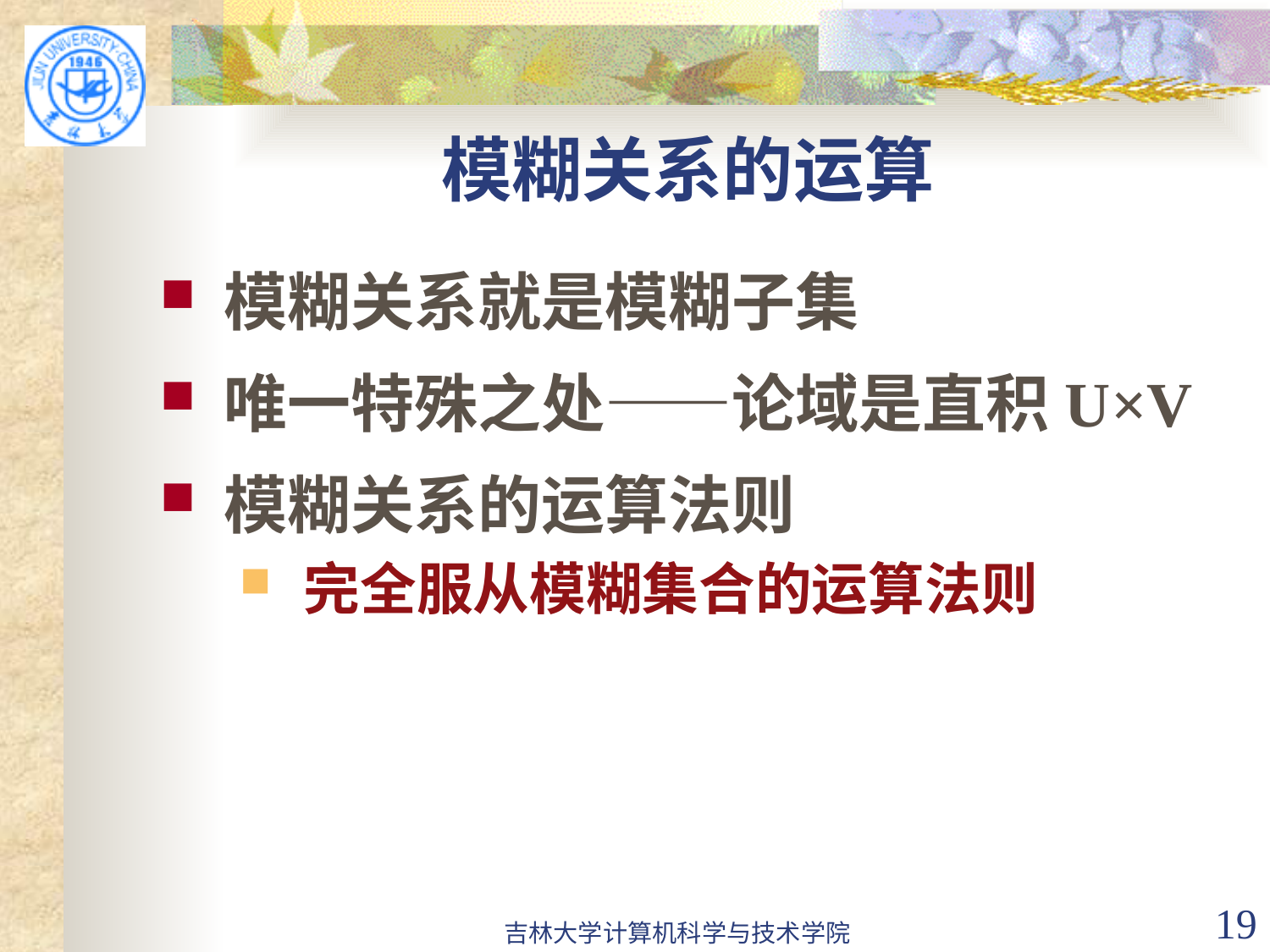

# 模糊关系的运算
模糊关系就是模糊子集
唯一特殊之处——论域是直积U×V
模糊关系的运算法则
完全服从模糊集合的运算法则
吉林大学计算机科学与技术学院
19